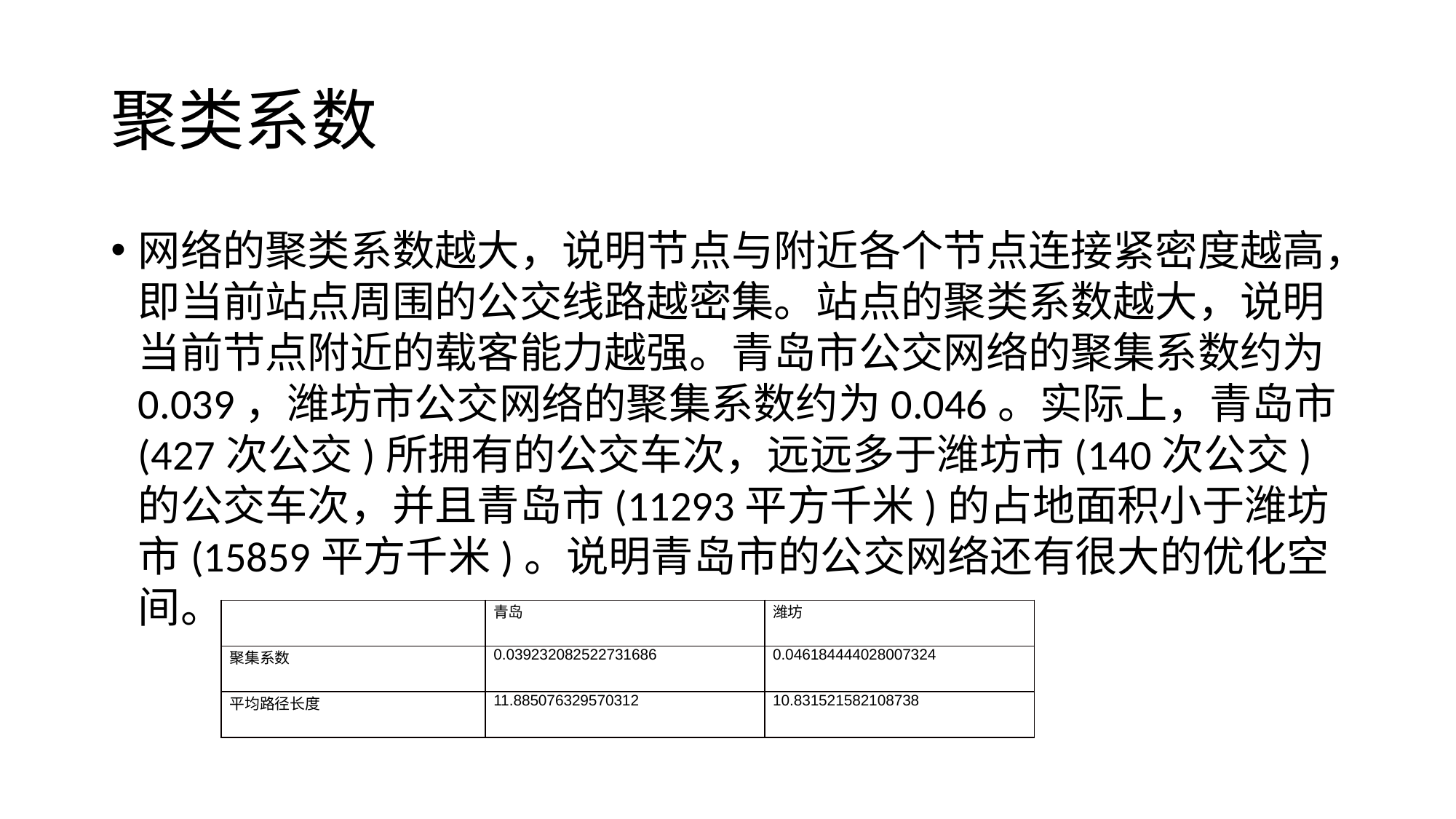

# 聚类系数
网络的聚类系数越大，说明节点与附近各个节点连接紧密度越高，即当前站点周围的公交线路越密集。站点的聚类系数越大，说明当前节点附近的载客能力越强。青岛市公交网络的聚集系数约为0.039，潍坊市公交网络的聚集系数约为0.046。实际上，青岛市(427次公交)所拥有的公交车次，远远多于潍坊市(140次公交)的公交车次，并且青岛市(11293平方千米)的占地面积小于潍坊市(15859平方千米)。说明青岛市的公交网络还有很大的优化空间。

|  | 青岛 | 潍坊 |
| --- | --- | --- |
| 聚集系数 | 0.039232082522731686 | 0.046184444028007324 |
| 平均路径长度 | 11.885076329570312 | 10.831521582108738 |